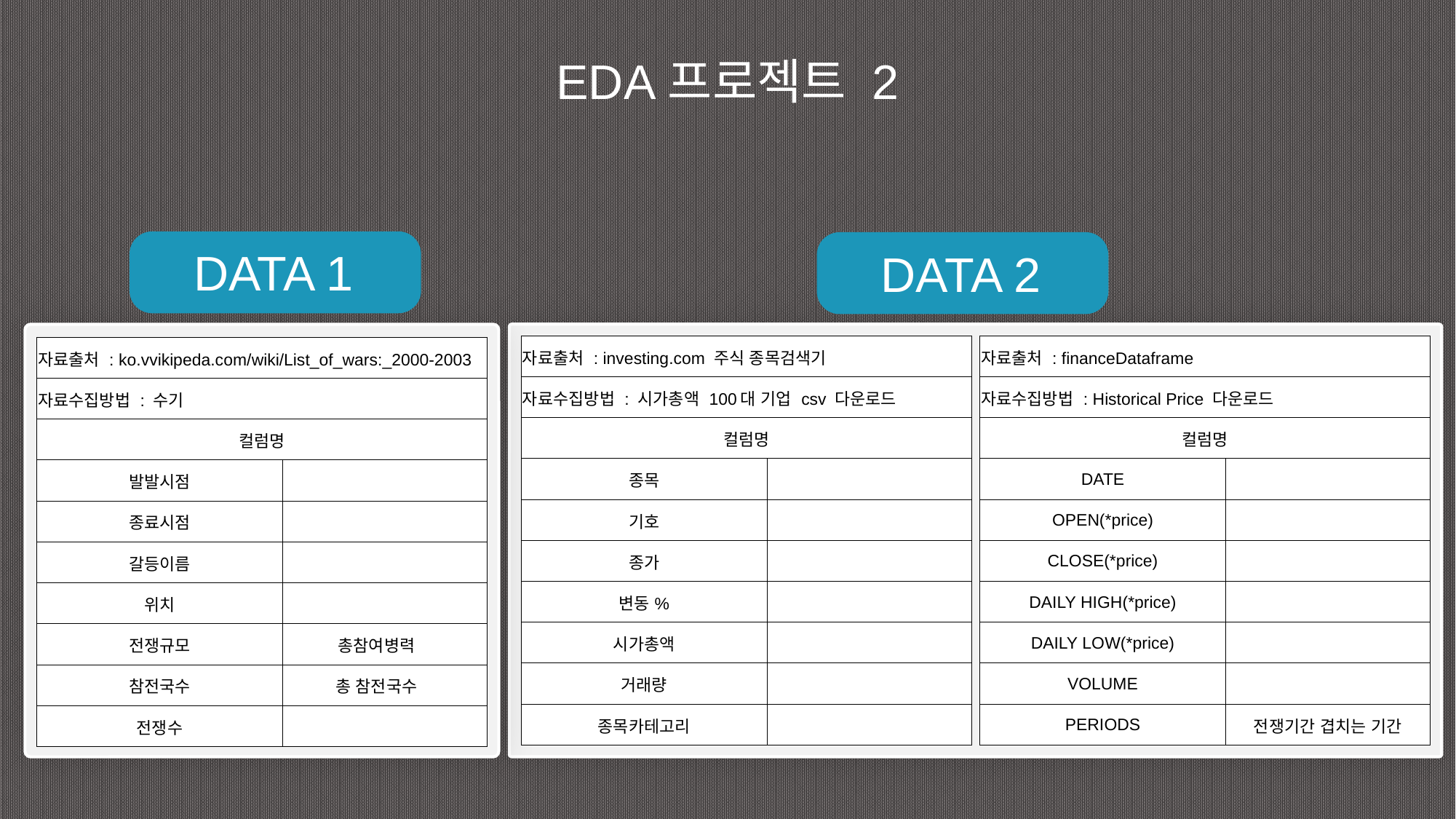

EDA프로젝트 2

DATA 1
DATA 2

| 자료출처 : investing.com 주식 종목검색기 |  |
| --- | --- |
| 자료수집방법 : 시가총액 100대 기업 csv 다운로드 |  |
| 컬럼명 |  |
| 종목 |  |
| 기호 |  |
| 종가 |  |
| 변동% |  |
| 시가총액 |  |
| 거래량 |  |
| 종목카테고리 |  |
| 자료출처 : financeDataframe |  |
| --- | --- |
| 자료수집방법 : Historical Price 다운로드 |  |
| 컬럼명 |  |
| DATE |  |
| OPEN(\*price) |  |
| CLOSE(\*price) |  |
| DAILY HIGH(\*price) |  |
| DAILY LOW(\*price) |  |
| VOLUME |  |
| PERIODS | 전쟁기간 겹치는 기간 |
| 자료출처 : ko.vvikipeda.com/wiki/List\_of\_wars:\_2000-2003 |  |
| --- | --- |
| 자료수집방법 : 수기 |  |
| 컬럼명 |  |
| 발발시점 |  |
| 종료시점 |  |
| 갈등이름 |  |
| 위치 |  |
| 전쟁규모 | 총참여병력 |
| 참전국수 | 총 참전국수 |
| 전쟁수 |  |